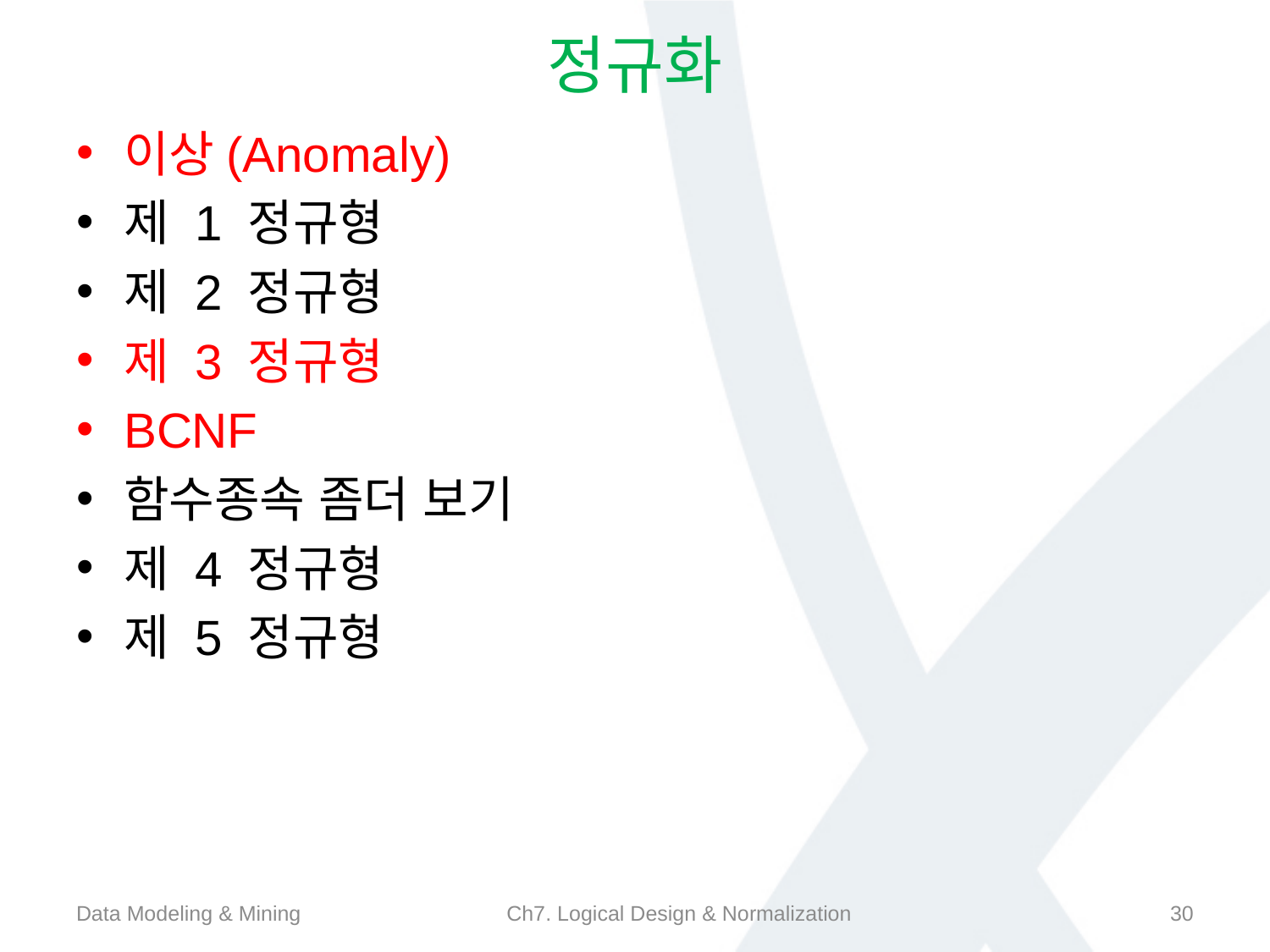

# 정규화
이상(Anomaly)
제 1 정규형
제 2 정규형
제 3 정규형
BCNF
함수종속 좀더 보기
제 4 정규형
제 5 정규형

Data Modeling & Mining
Ch7. Logical Design & Normalization
30